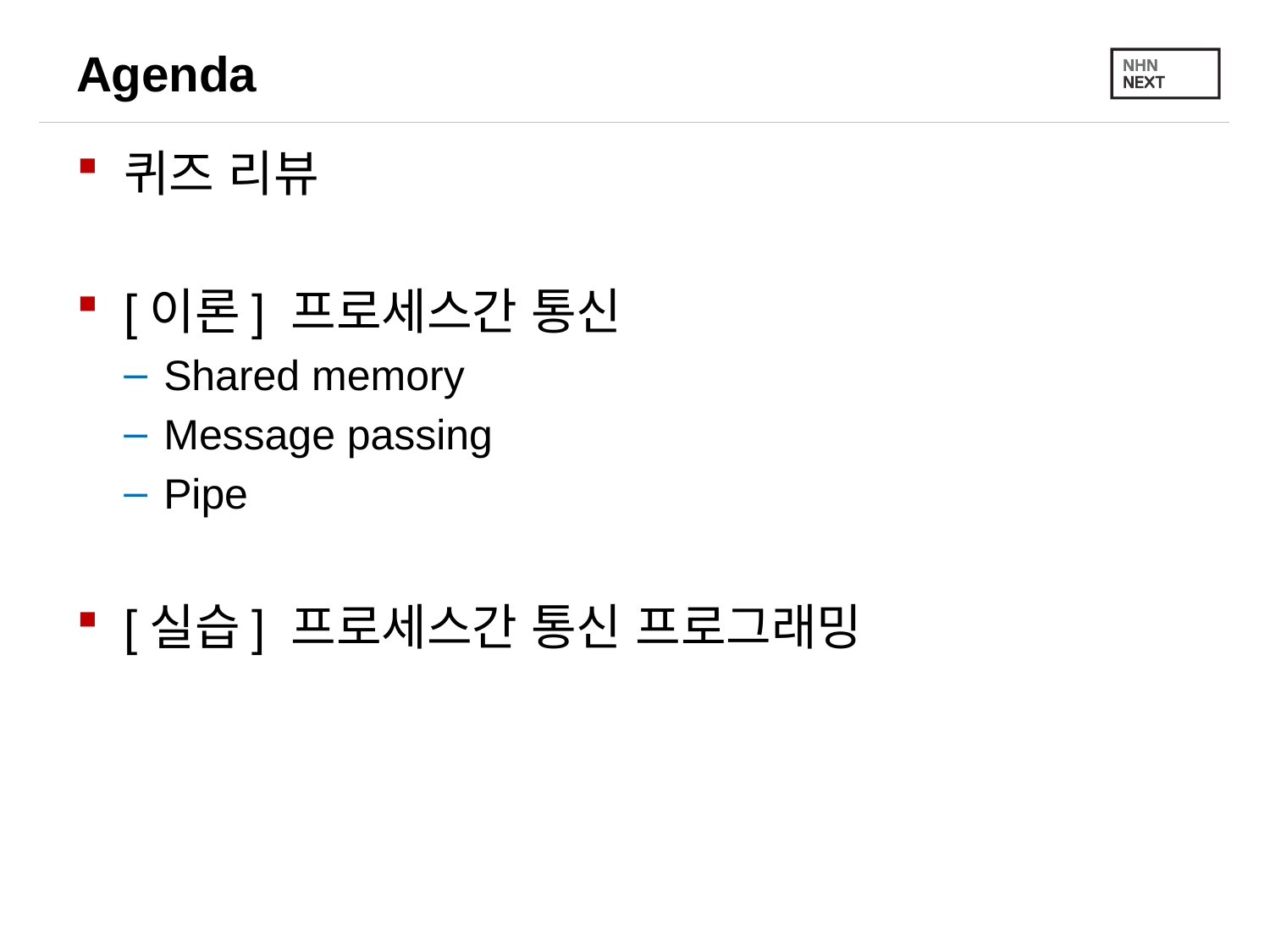

# Agenda
퀴즈 리뷰

[이론] 프로세스간 통신
Shared memory
Message passing
Pipe

[실습] 프로세스간 통신 프로그래밍